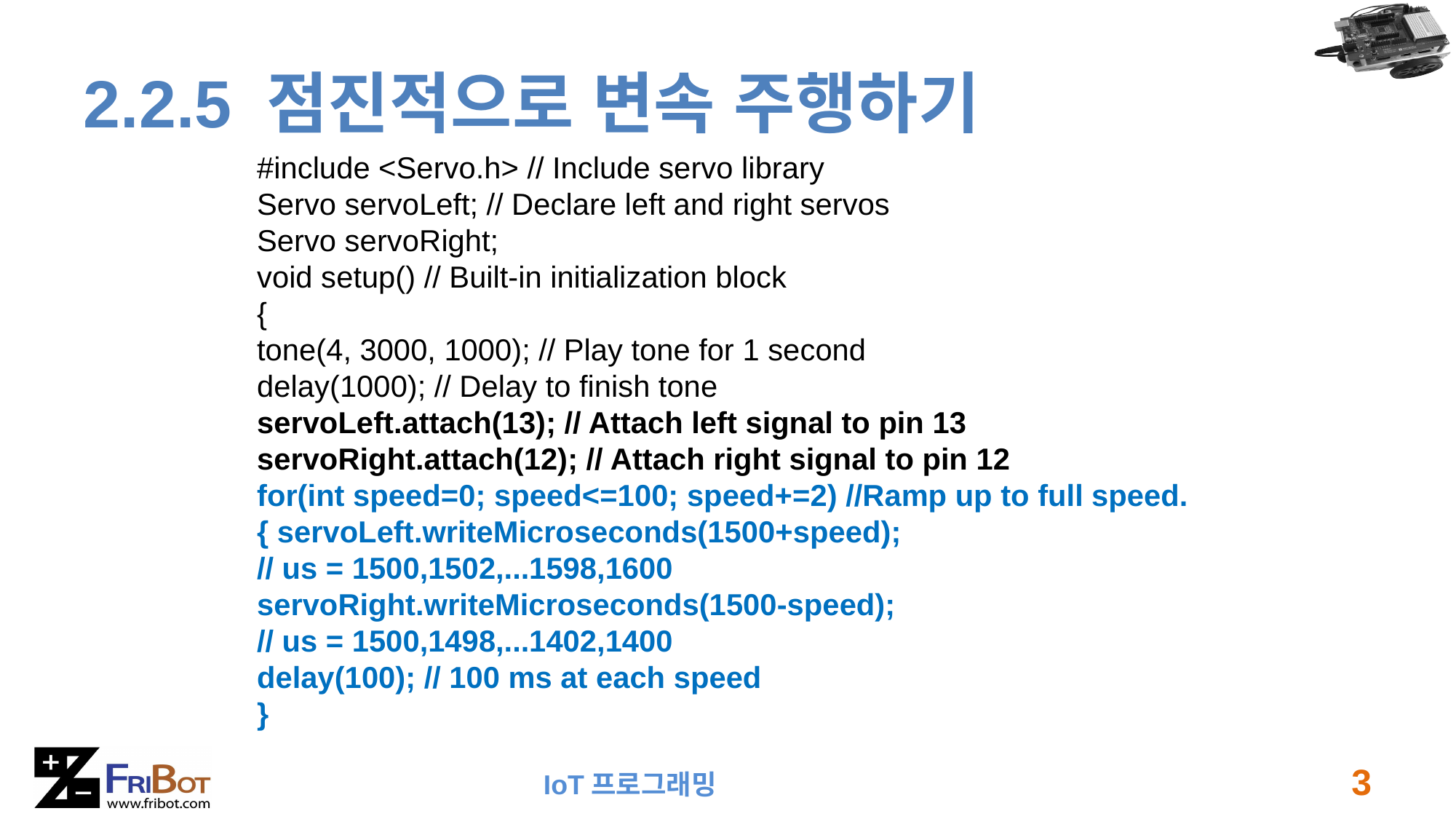

# 2.2.5 점진적으로 변속 주행하기
#include <Servo.h> // Include servo library
Servo servoLeft; // Declare left and right servos
Servo servoRight;
void setup() // Built-in initialization block
{
tone(4, 3000, 1000); // Play tone for 1 second
delay(1000); // Delay to finish tone
servoLeft.attach(13); // Attach left signal to pin 13
servoRight.attach(12); // Attach right signal to pin 12
for(int speed=0; speed<=100; speed+=2) //Ramp up to full speed.
{ servoLeft.writeMicroseconds(1500+speed);
// us = 1500,1502,...1598,1600
servoRight.writeMicroseconds(1500-speed);
// us = 1500,1498,...1402,1400
delay(100); // 100 ms at each speed
}
3